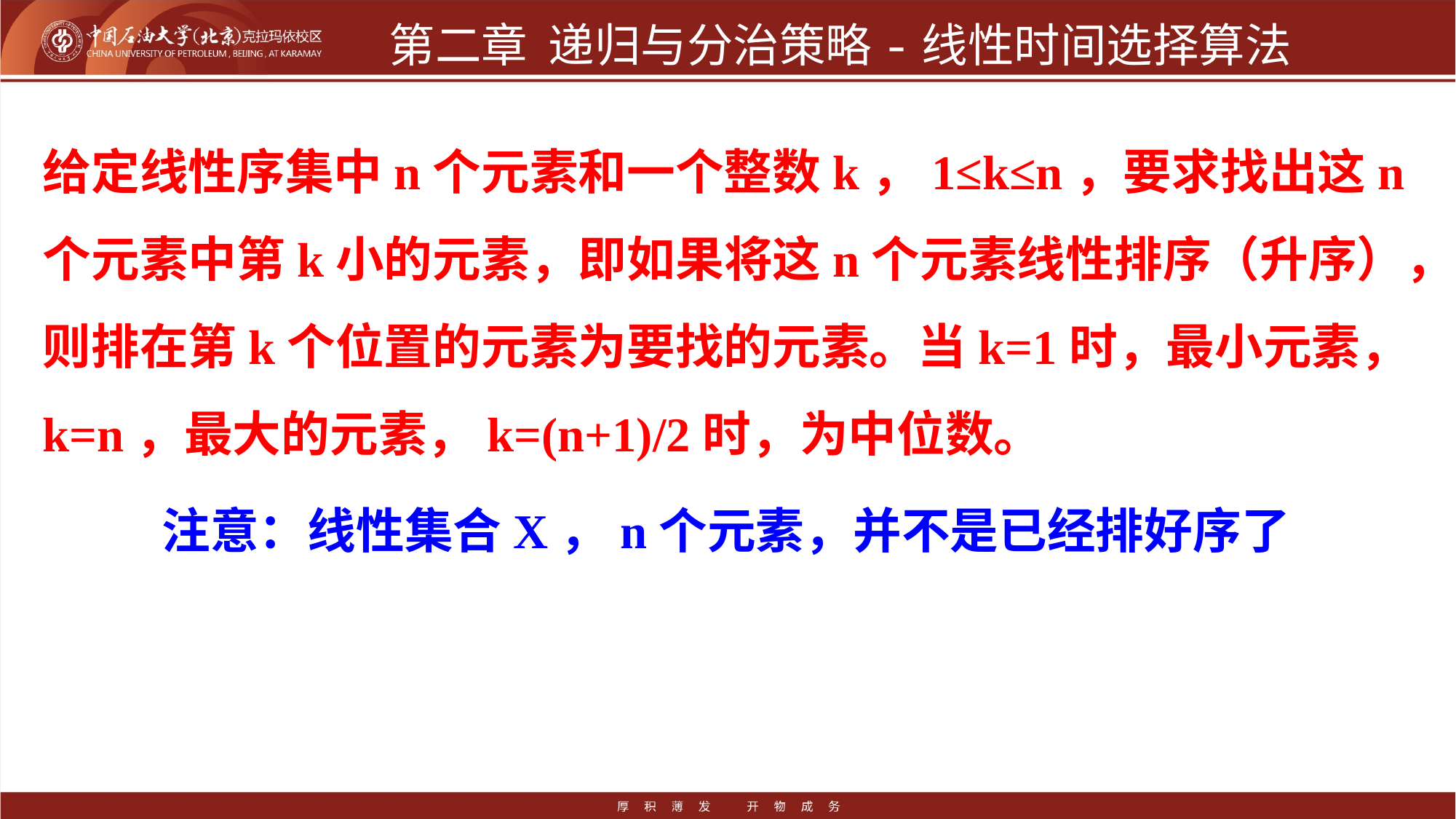

# 第二章  递归与分治策略-线性时间选择算法
给定线性序集中n个元素和一个整数k，1≤k≤n，要求找出这n个元素中第k小的元素，即如果将这n个元素线性排序（升序），则排在第k个位置的元素为要找的元素。当k=1时，最小元素，k=n，最大的元素，k=(n+1)/2时，为中位数。
注意：线性集合X，n个元素，并不是已经排好序了